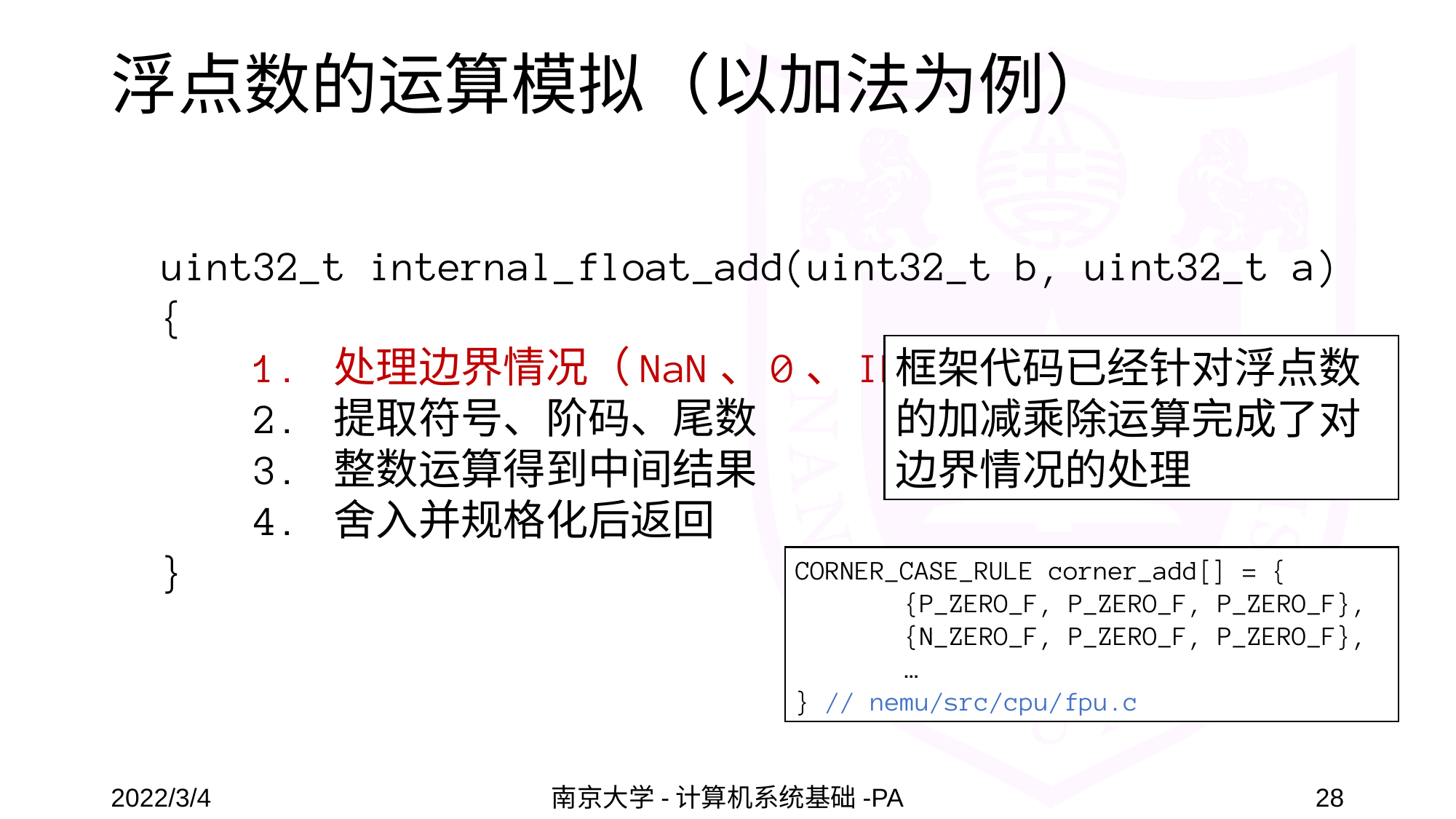

# 浮点数的运算模拟（以加法为例）
uint32_t internal_float_add(uint32_t b, uint32_t a)
{
    1. 处理边界情况（NaN、0、INF）
    2. 提取符号、阶码、尾数
    3. 整数运算得到中间结果
    4. 舍入并规格化后返回
}
框架代码已经针对浮点数的加减乘除运算完成了对边界情况的处理
CORNER_CASE_RULE corner_add[] = {
	{P_ZERO_F, P_ZERO_F, P_ZERO_F},
	{N_ZERO_F, P_ZERO_F, P_ZERO_F},
	…
} // nemu/src/cpu/fpu.c
2022/3/4
南京大学-计算机系统基础-PA
28